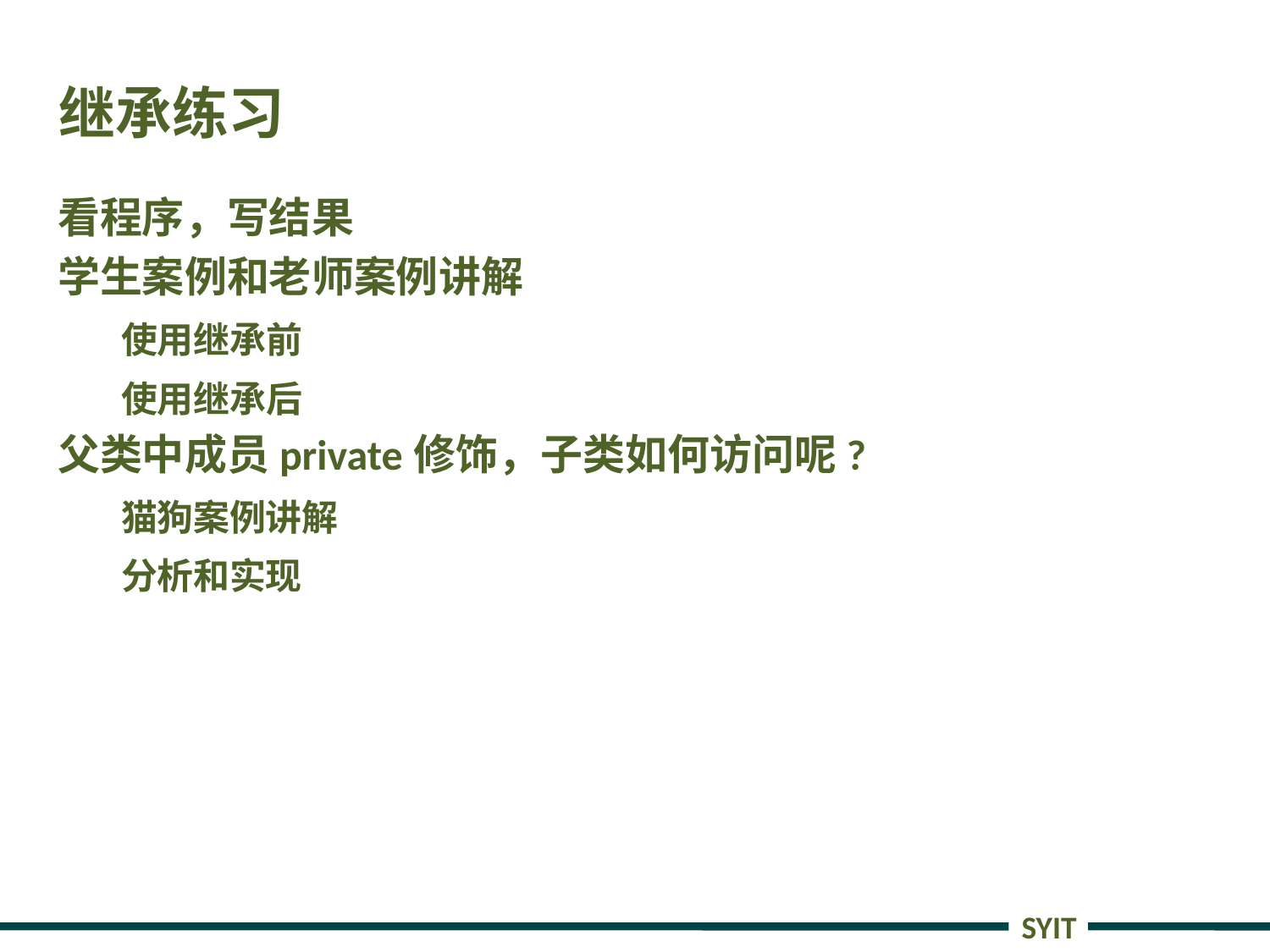

# 继承练习
看程序，写结果
学生案例和老师案例讲解
使用继承前
使用继承后
父类中成员private修饰，子类如何访问呢?
猫狗案例讲解
分析和实现

SYIT